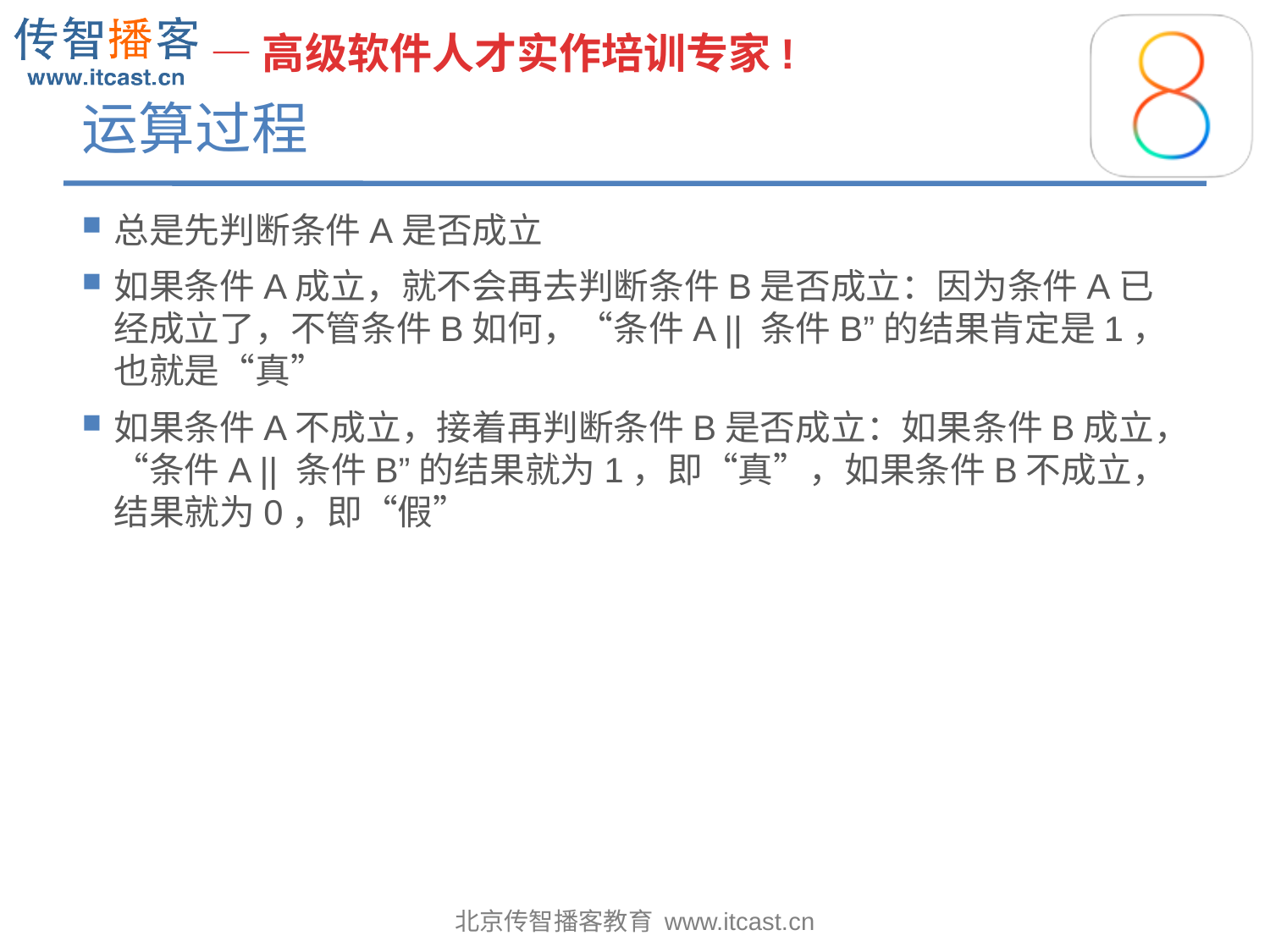

# 运算过程
总是先判断条件A是否成立
如果条件A成立，就不会再去判断条件B是否成立：因为条件A已经成立了，不管条件B如何，“条件A || 条件B”的结果肯定是1，也就是“真”
如果条件A不成立，接着再判断条件B是否成立：如果条件B成立，“条件A || 条件B”的结果就为1，即“真”，如果条件B不成立，结果就为0，即“假”